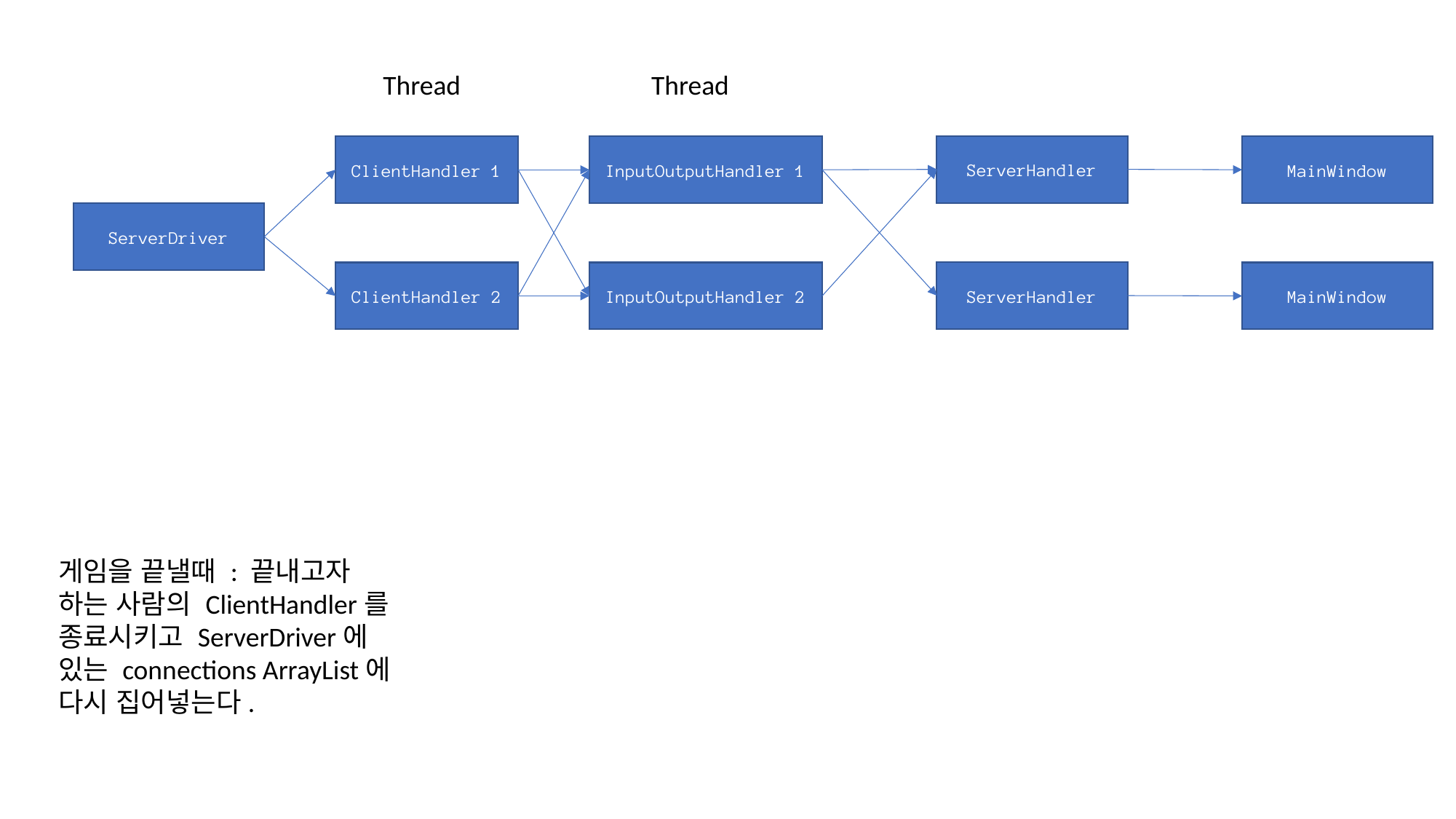

Thread
Thread
ServerHandler
ClientHandler 1
InputOutputHandler 1
MainWindow
ServerDriver
ServerHandler
ClientHandler 2
InputOutputHandler 2
MainWindow
게임을 끝낼때 : 끝내고자 하는 사람의 ClientHandler를 종료시키고 ServerDriver에 있는 connections ArrayList에 다시 집어넣는다.